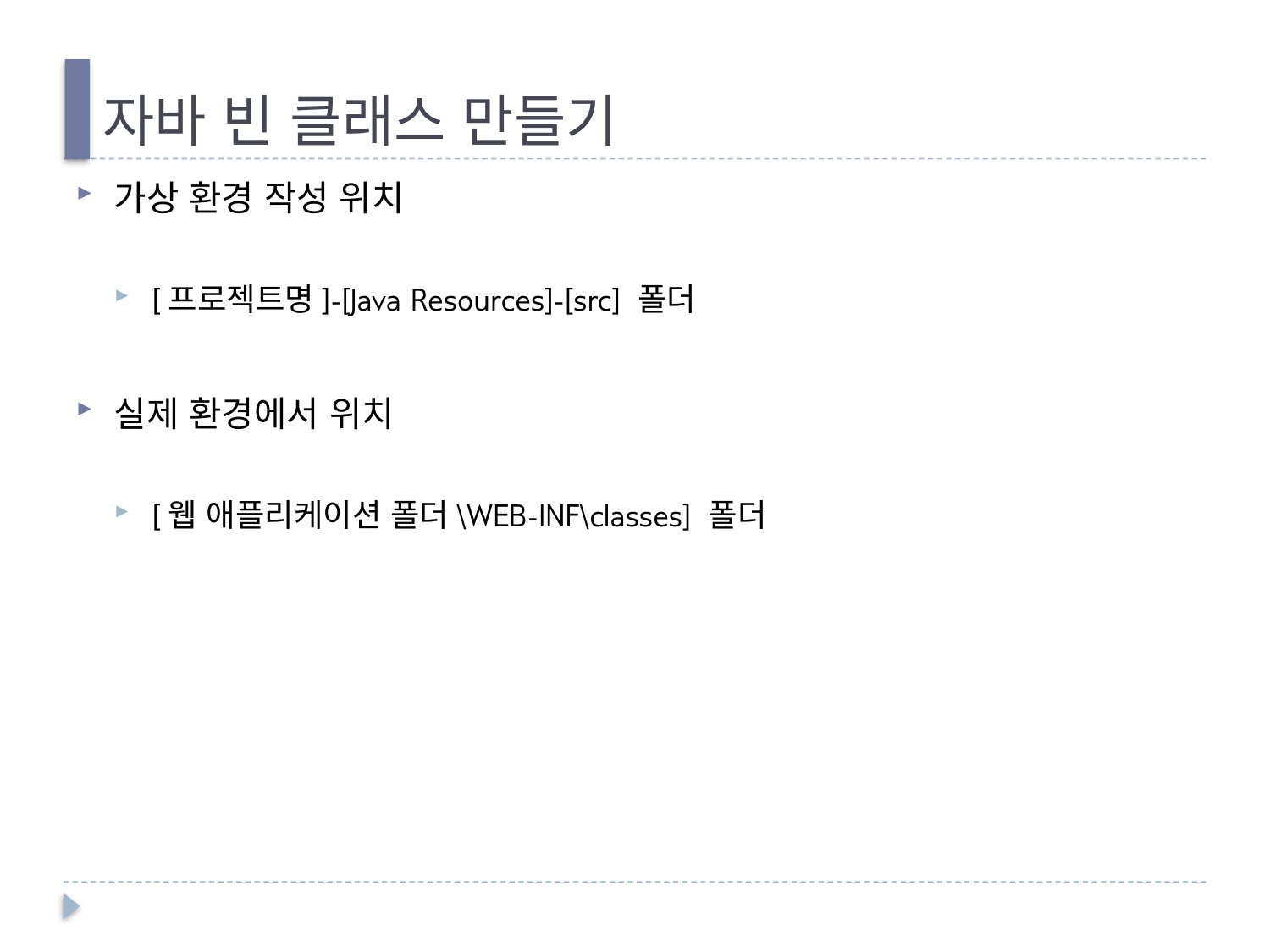

# 자바 빈 클래스 만들기
가상 환경 작성 위치

[프로젝트명]-[Java Resources]-[src] 폴더

실제 환경에서 위치

[웹 애플리케이션 폴더\WEB-INF\classes] 폴더